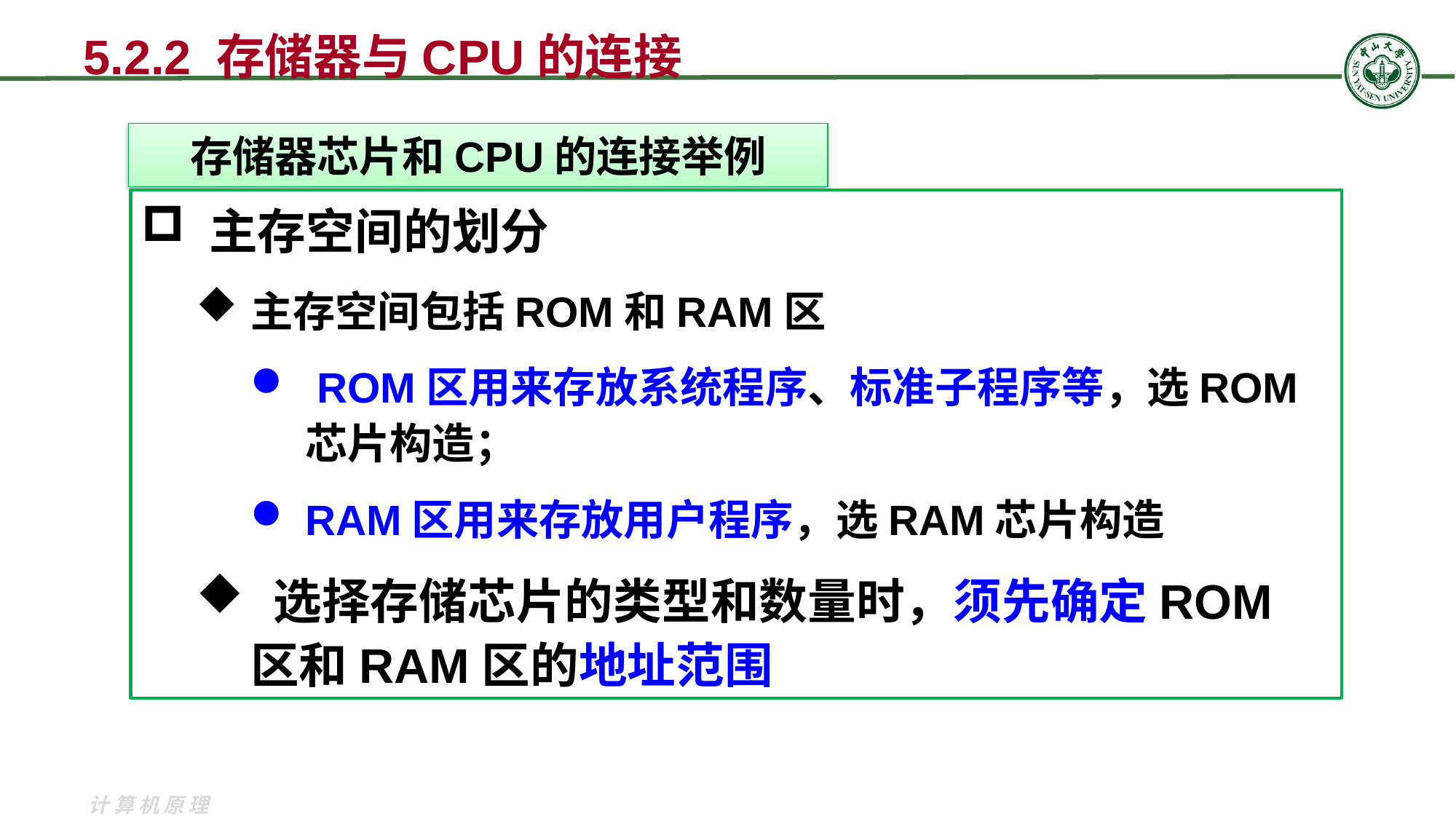

5.2.2 存储器与CPU的连接
存储器芯片和CPU的连接举例
 主存空间的划分
主存空间包括ROM和RAM区
 ROM区用来存放系统程序、标准子程序等，选ROM芯片构造；
RAM区用来存放用户程序，选RAM芯片构造
 选择存储芯片的类型和数量时，须先确定ROM区和RAM区的地址范围